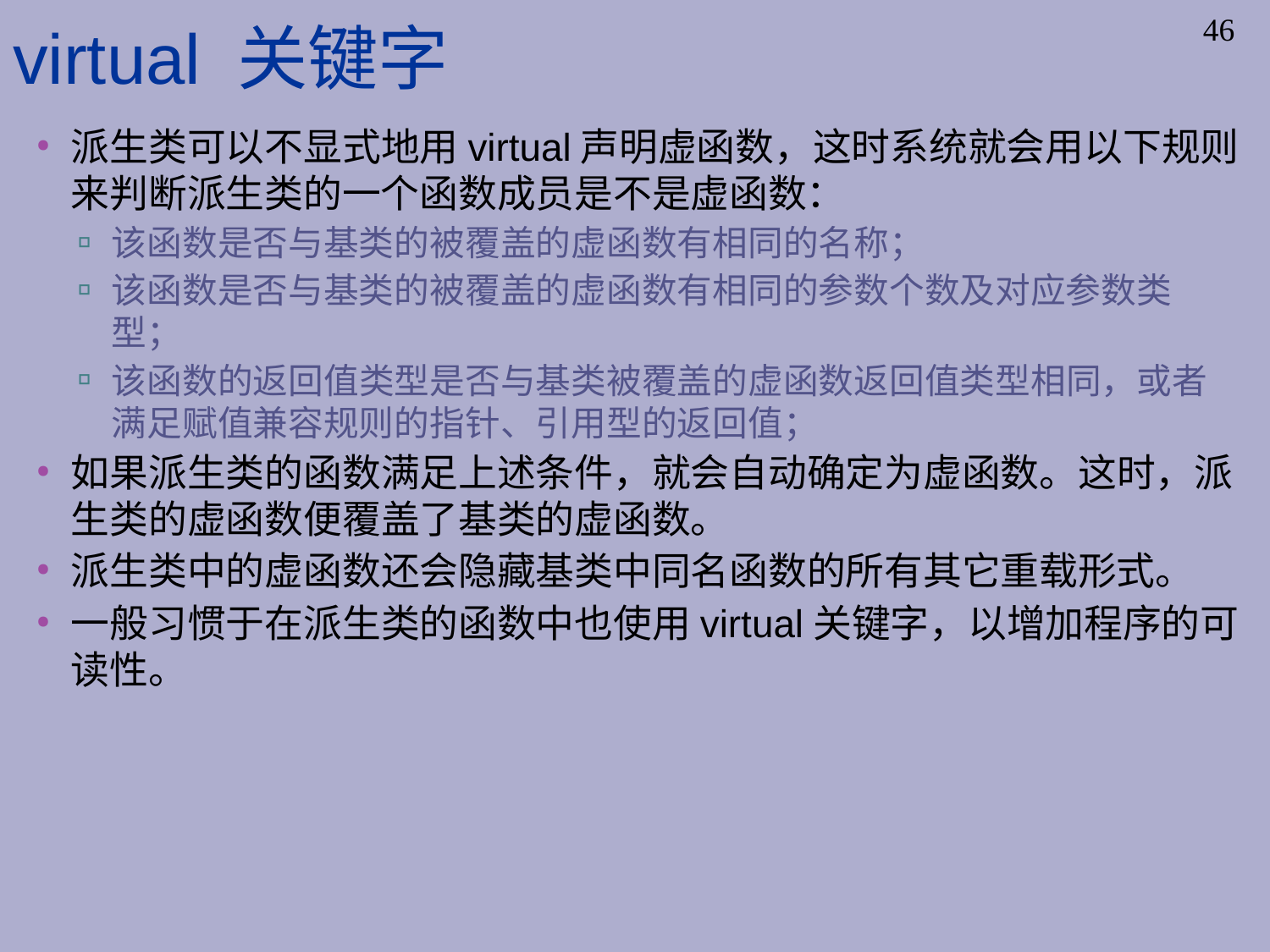

46
# virtual 关键字
派生类可以不显式地用virtual声明虚函数，这时系统就会用以下规则来判断派生类的一个函数成员是不是虚函数：
该函数是否与基类的被覆盖的虚函数有相同的名称；
该函数是否与基类的被覆盖的虚函数有相同的参数个数及对应参数类型；
该函数的返回值类型是否与基类被覆盖的虚函数返回值类型相同，或者满足赋值兼容规则的指针、引用型的返回值；
如果派生类的函数满足上述条件，就会自动确定为虚函数。这时，派生类的虚函数便覆盖了基类的虚函数。
派生类中的虚函数还会隐藏基类中同名函数的所有其它重载形式。
一般习惯于在派生类的函数中也使用virtual关键字，以增加程序的可读性。